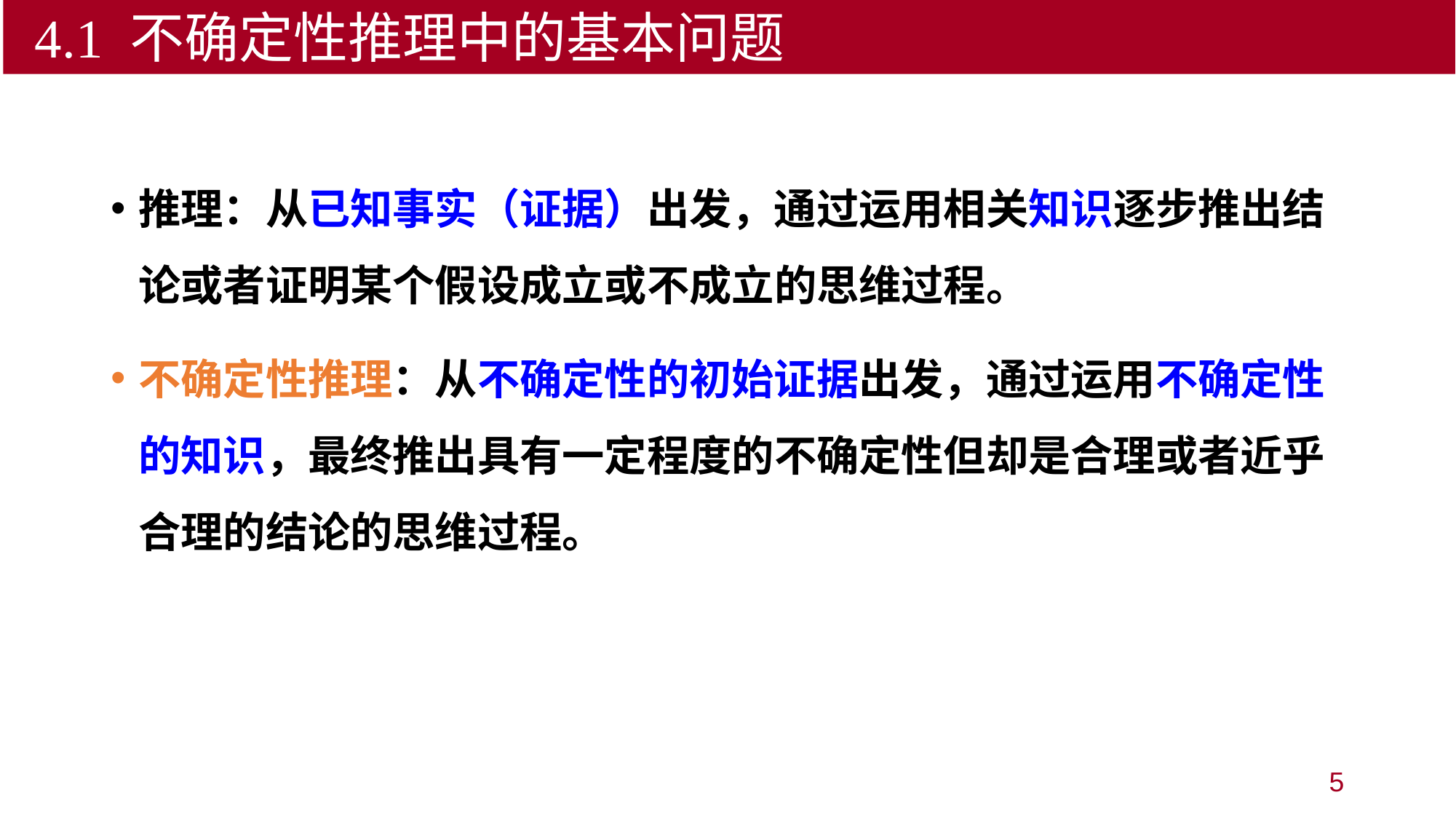

4.1 不确定性推理中的基本问题
推理：从已知事实（证据）出发，通过运用相关知识逐步推出结论或者证明某个假设成立或不成立的思维过程。
不确定性推理：从不确定性的初始证据出发，通过运用不确定性的知识，最终推出具有一定程度的不确定性但却是合理或者近乎合理的结论的思维过程。

5